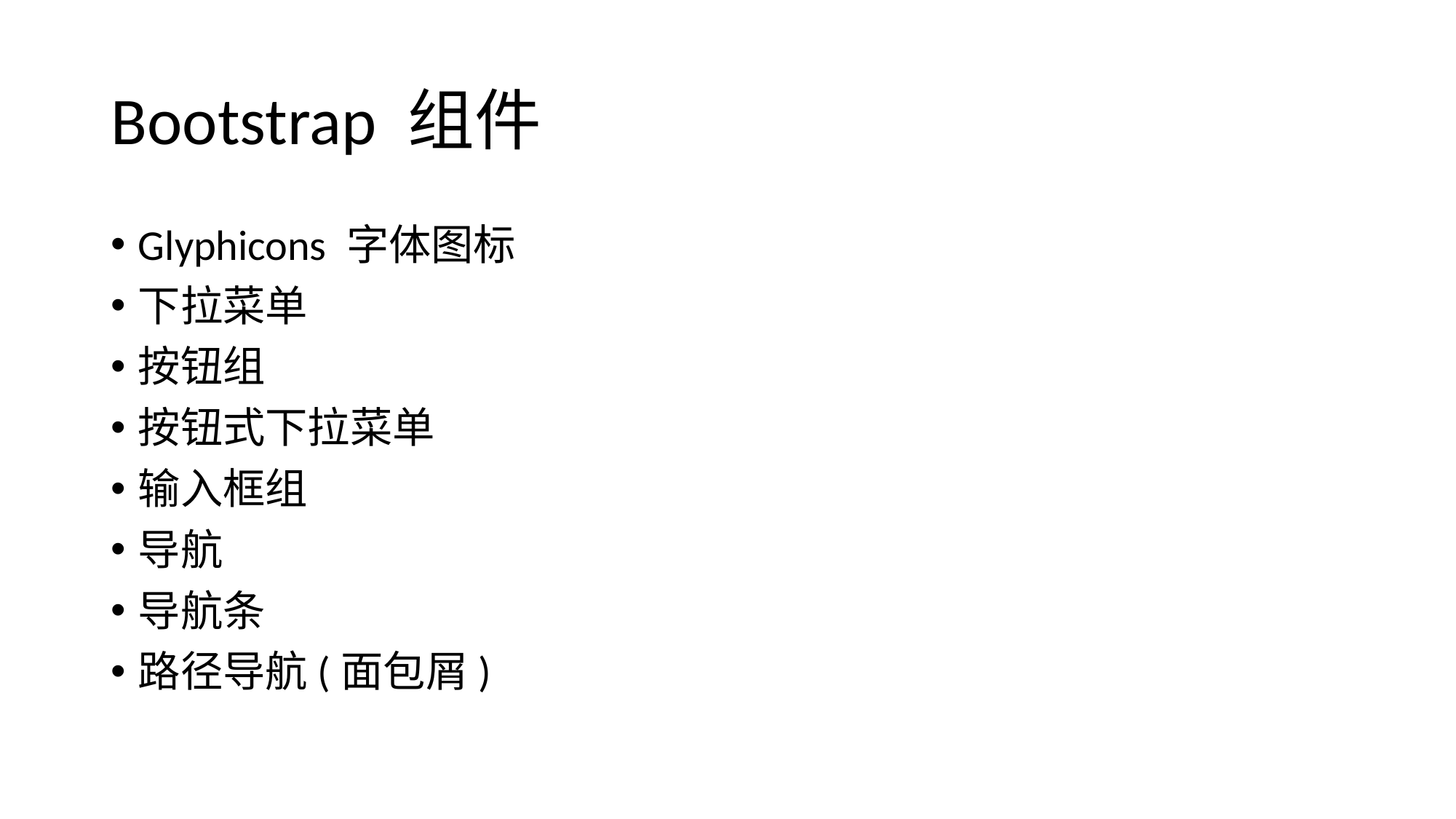

# Bootstrap 组件
Glyphicons 字体图标
下拉菜单
按钮组
按钮式下拉菜单
输入框组
导航
导航条
路径导航(面包屑)